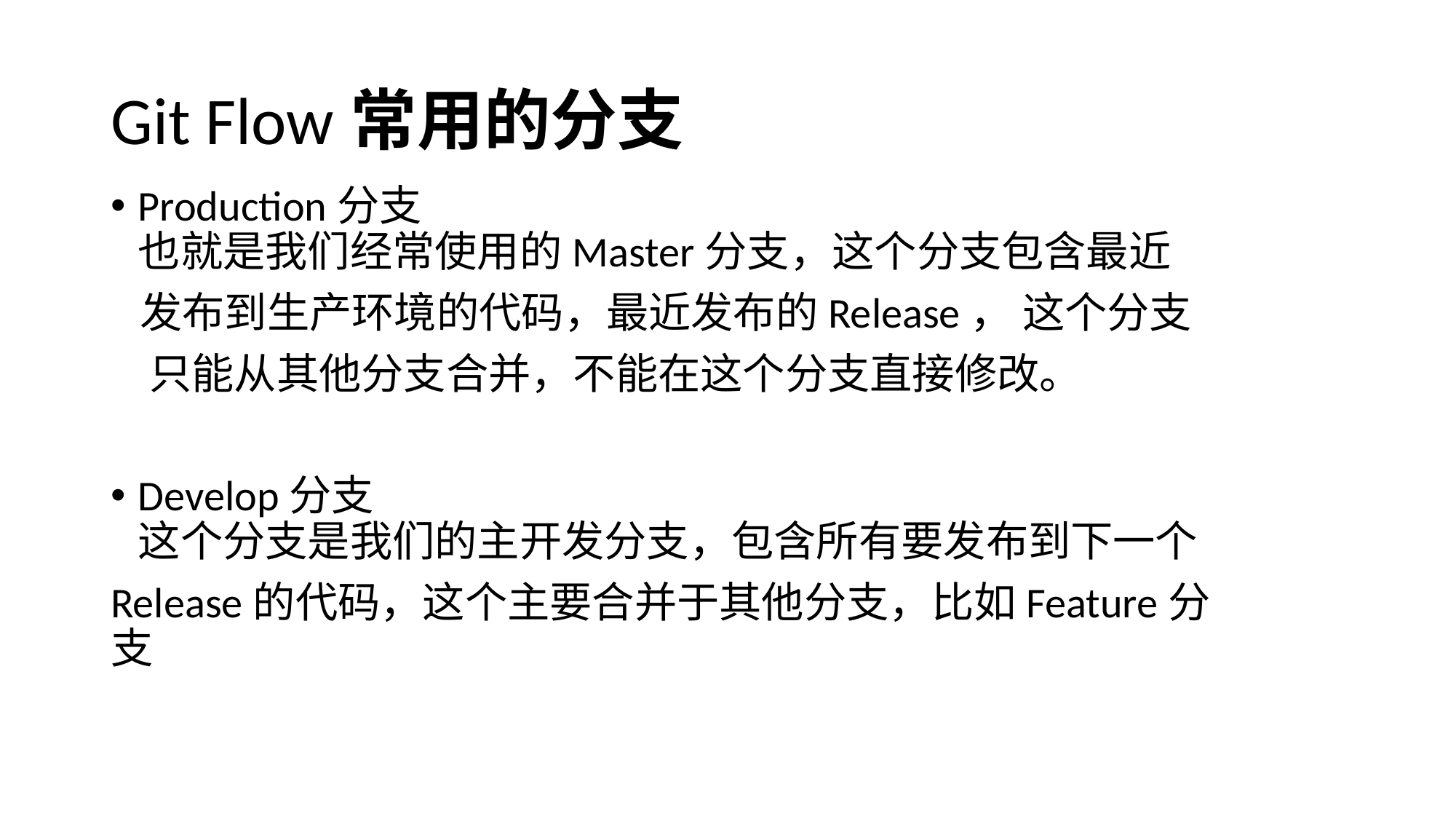

# Git Flow常用的分支
Production分支
也就是我们经常使用的Master分支，这个分支包含最近
  发布到生产环境的代码，最近发布的Release， 这个分支
   只能从其他分支合并，不能在这个分支直接修改。

Develop分支
这个分支是我们的主开发分支，包含所有要发布到下一个
Release的代码，这个主要合并于其他分支，比如Feature分支